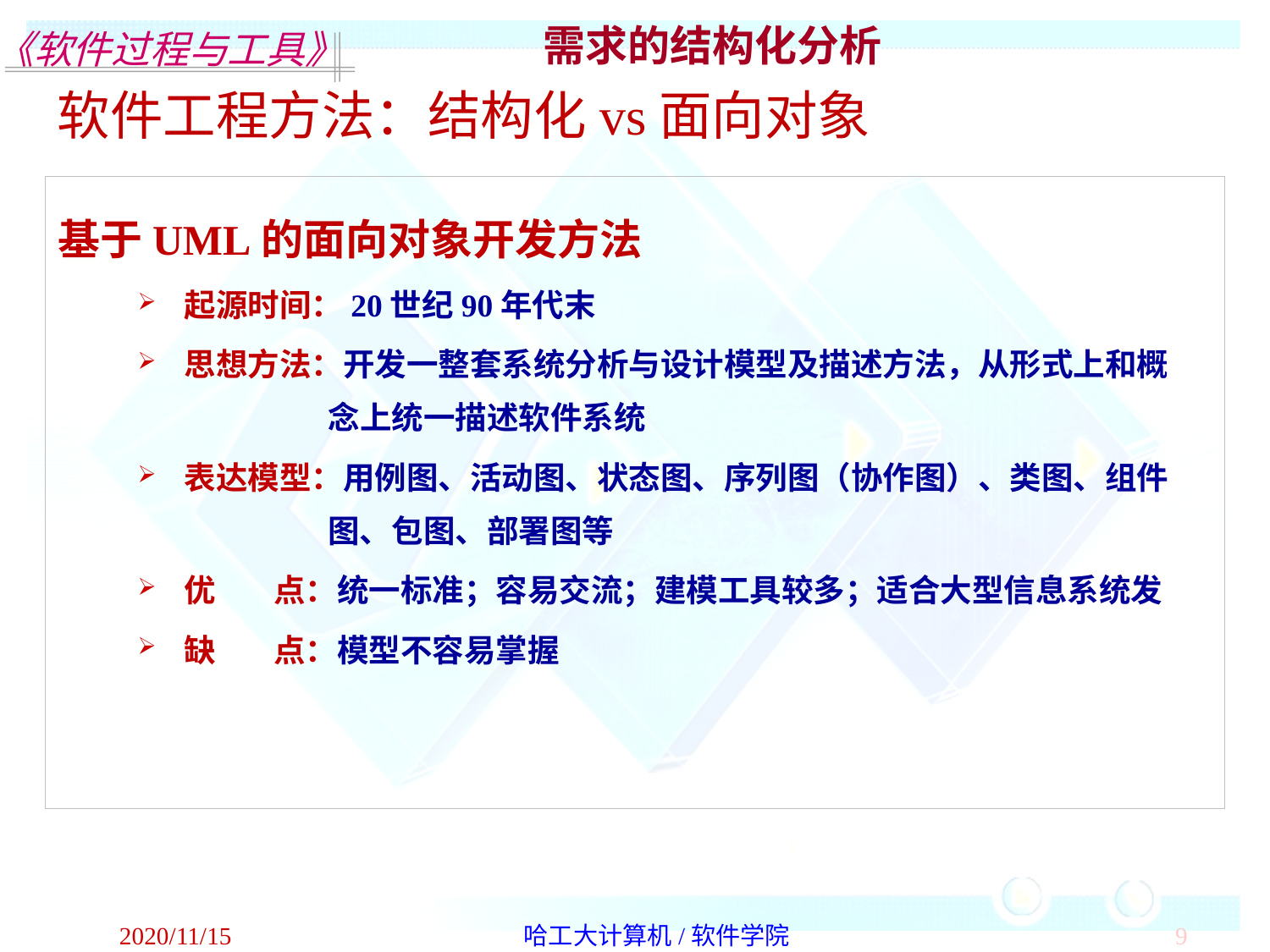

需求的结构化分析
软件工程方法：结构化vs面向对象
基于UML的面向对象开发方法
起源时间：20世纪90年代末
思想方法：开发一整套系统分析与设计模型及描述方法，从形式上和概
                    念上统一描述软件系统
表达模型：用例图、活动图、状态图、序列图（协作图）、类图、组件
                    图、包图、部署图等
优        点：统一标准；容易交流；建模工具较多；适合大型信息系统发
缺        点：模型不容易掌握